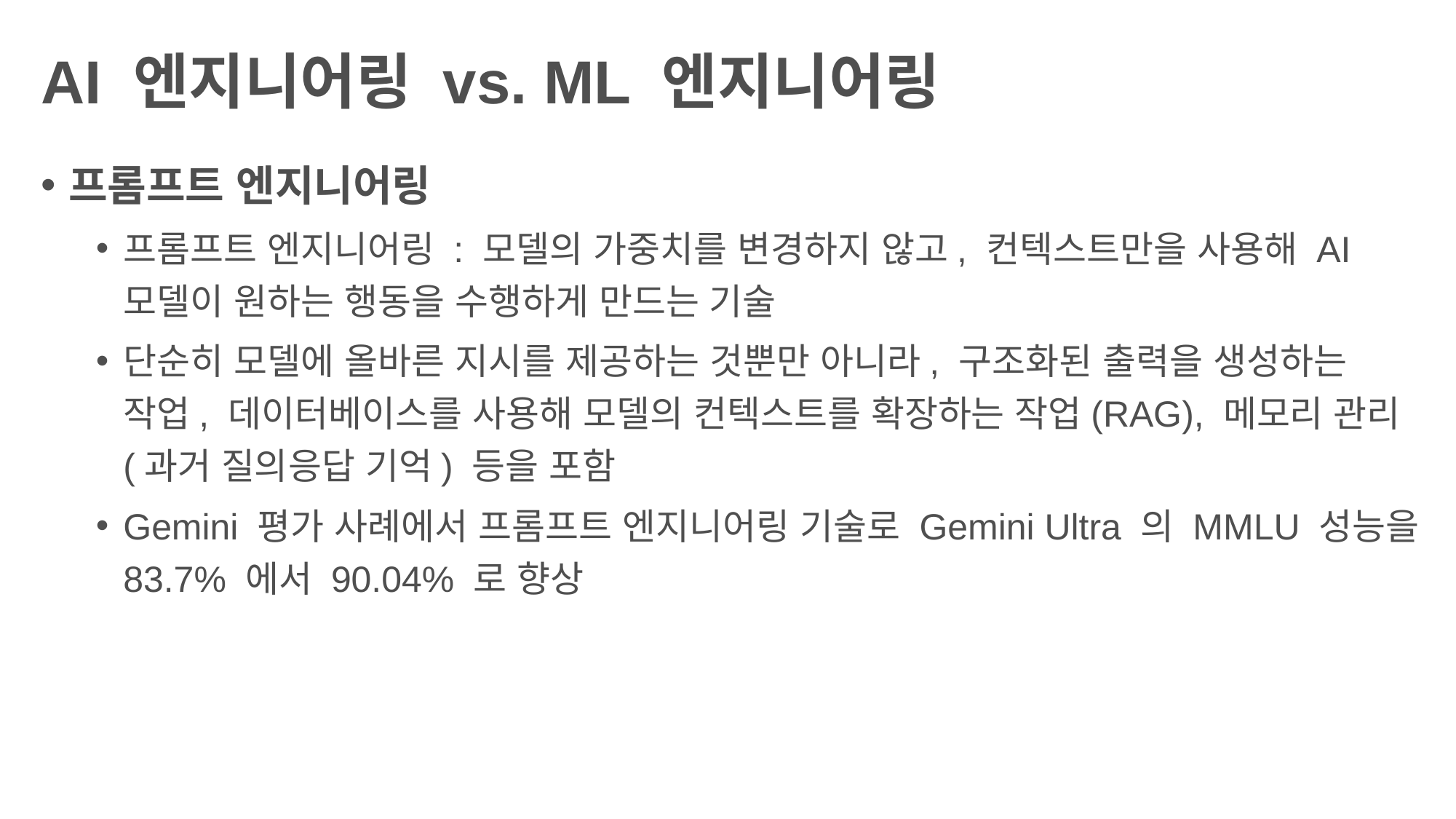

# AI 엔지니어링 vs. ML 엔지니어링
프롬프트 엔지니어링
프롬프트 엔지니어링 : 모델의 가중치를 변경하지 않고, 컨텍스트만을 사용해 AI
모델이 원하는 행동을 수행하게 만드는 기술
단순히 모델에 올바른 지시를 제공하는 것뿐만 아니라, 구조화된 출력을 생성하는
작업, 데이터베이스를 사용해 모델의 컨텍스트를 확장하는 작업(RAG), 메모리 관리
(과거 질의응답 기억) 등을 포함
Gemini 평가 사례에서 프롬프트 엔지니어링 기술로 Gemini Ultra 의 MMLU 성능을
83.7% 에서 90.04% 로 향상